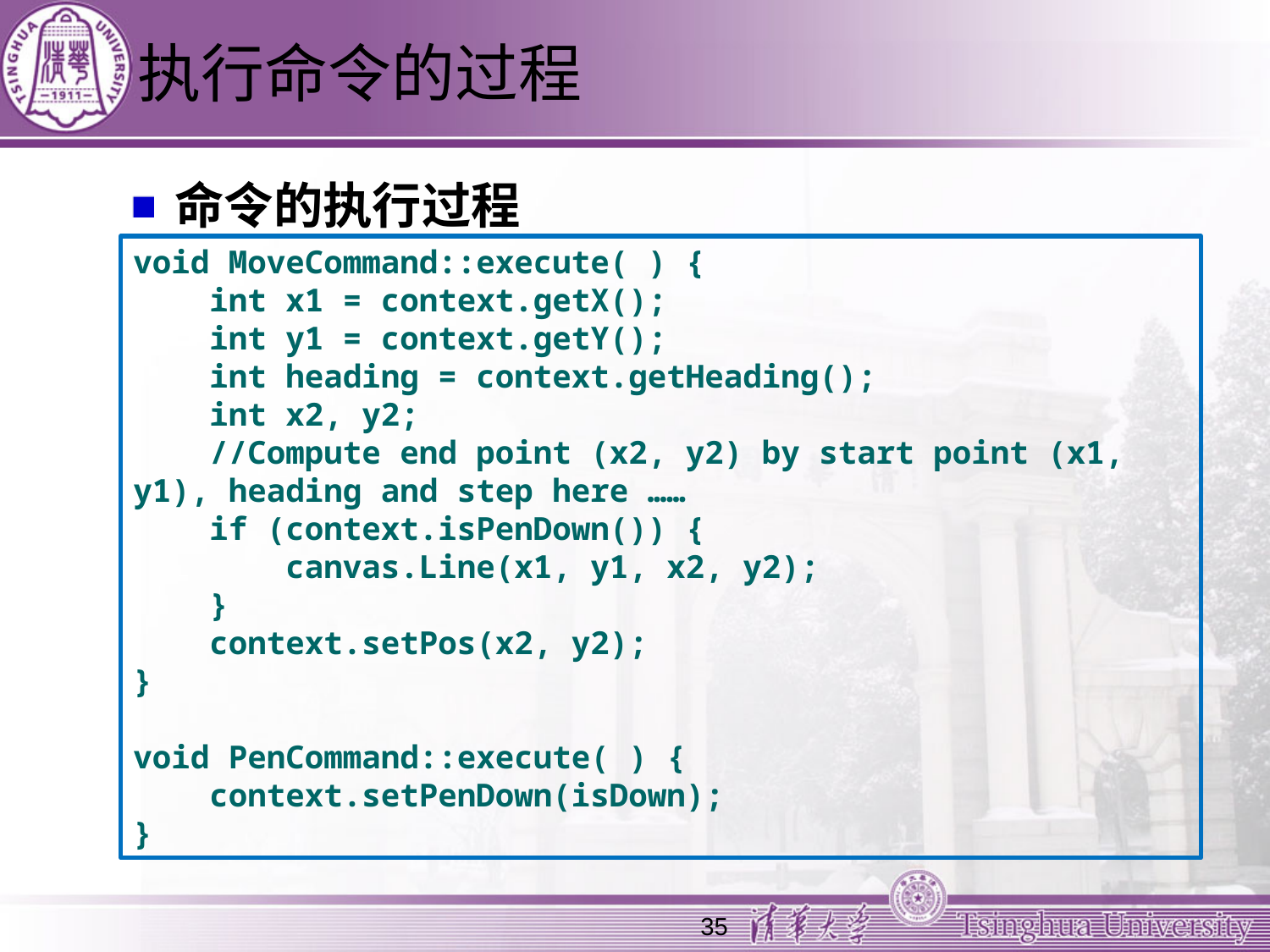

# 执行命令的过程
命令的执行过程
void MoveCommand::execute( ) {
    int x1 = context.getX();
    int y1 = context.getY();
    int heading = context.getHeading();
    int x2, y2;
    //Compute end point (x2, y2) by start point (x1, y1), heading and step here ……
    if (context.isPenDown()) {
        canvas.Line(x1, y1, x2, y2);
    }
    context.setPos(x2, y2);
}

void PenCommand::execute( ) {
    context.setPenDown(isDown);
}
35